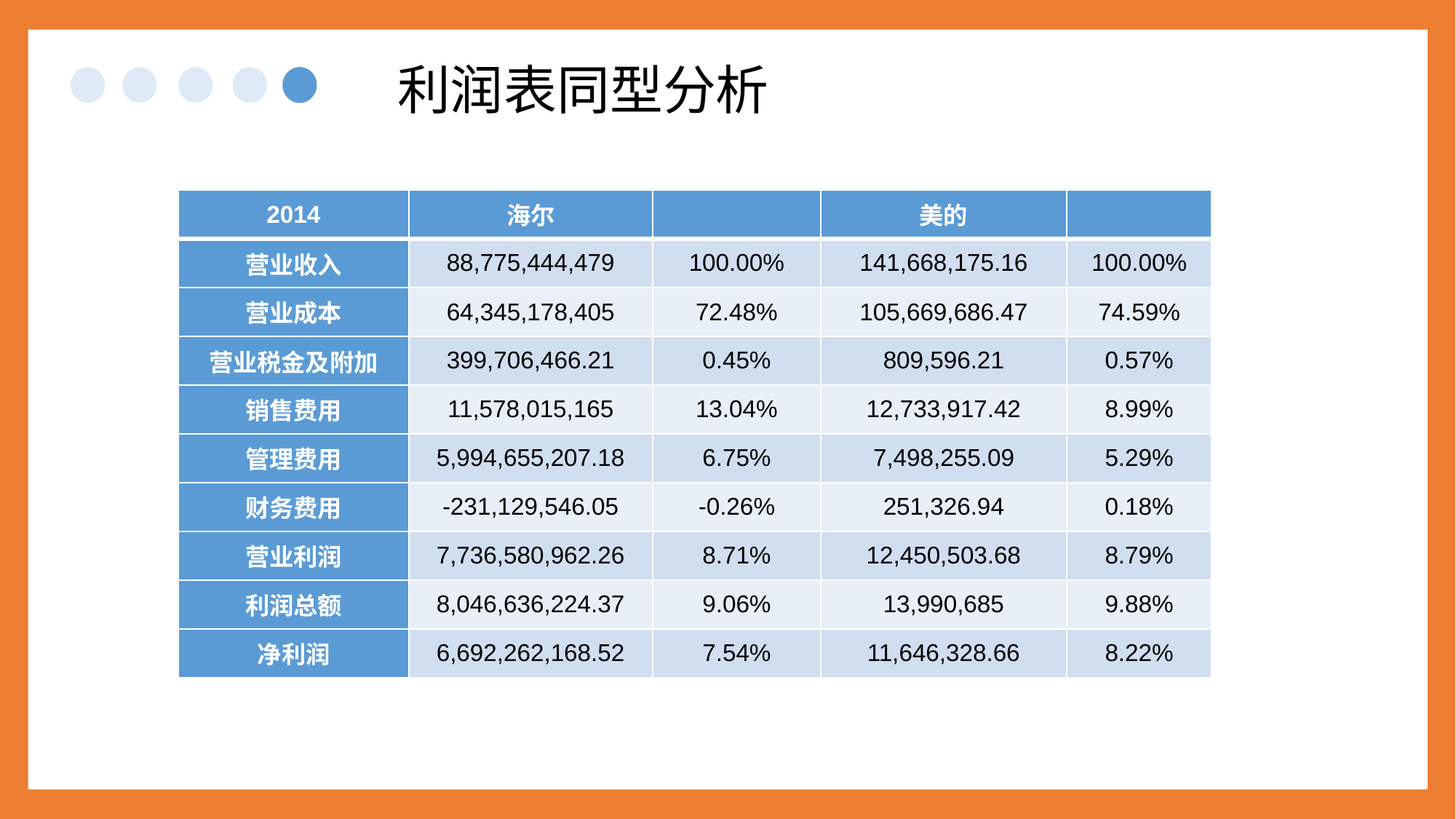

利润表同型分析

| 2014 | 海尔 |  | 美的 |  |
| --- | --- | --- | --- | --- |
| 营业收入 | 88,775,444,479 | 100.00% | 141,668,175.16 | 100.00% |
| 营业成本 | 64,345,178,405 | 72.48% | 105,669,686.47 | 74.59% |
| 营业税金及附加 | 399,706,466.21 | 0.45% | 809,596.21 | 0.57% |
| 销售费用 | 11,578,015,165 | 13.04% | 12,733,917.42 | 8.99% |
| 管理费用 | 5,994,655,207.18 | 6.75% | 7,498,255.09 | 5.29% |
| 财务费用 | -231,129,546.05 | -0.26% | 251,326.94 | 0.18% |
| 营业利润 | 7,736,580,962.26 | 8.71% | 12,450,503.68 | 8.79% |
| 利润总额 | 8,046,636,224.37 | 9.06% | 13,990,685 | 9.88% |
| 净利润 | 6,692,262,168.52 | 7.54% | 11,646,328.66 | 8.22% |